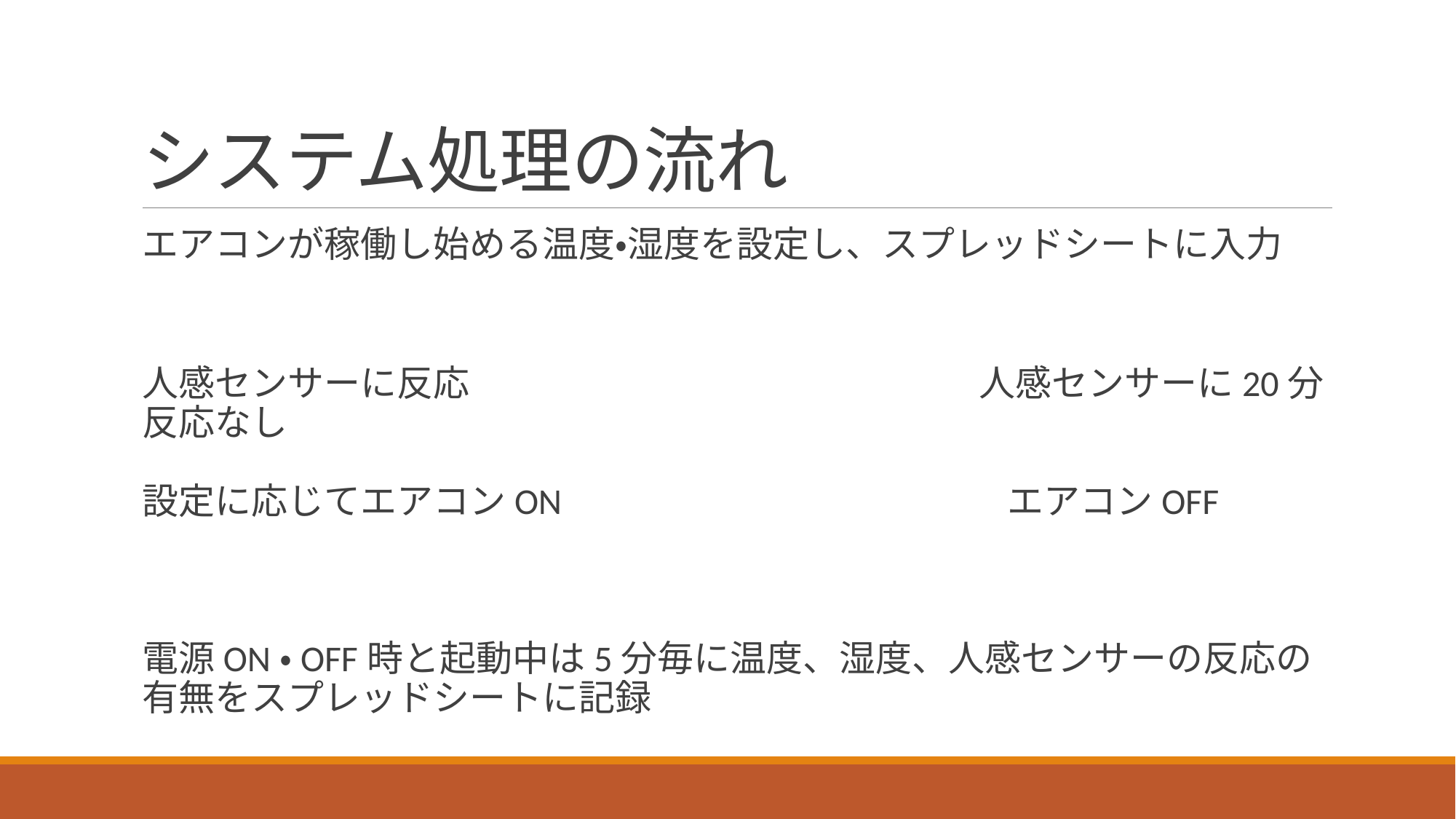

# システム処理の流れ
エアコンが稼働し始める温度・湿度を設定し、スプレッドシートに入力
人感センサーに反応　　　　　　　　　　　　　　人感センサーに20分反応なし
設定に応じてエアコンON　　　　　　　　　　　　エアコンOFF
電源ON・OFF時と起動中は5分毎に温度、湿度、人感センサーの反応の有無をスプレッドシートに記録